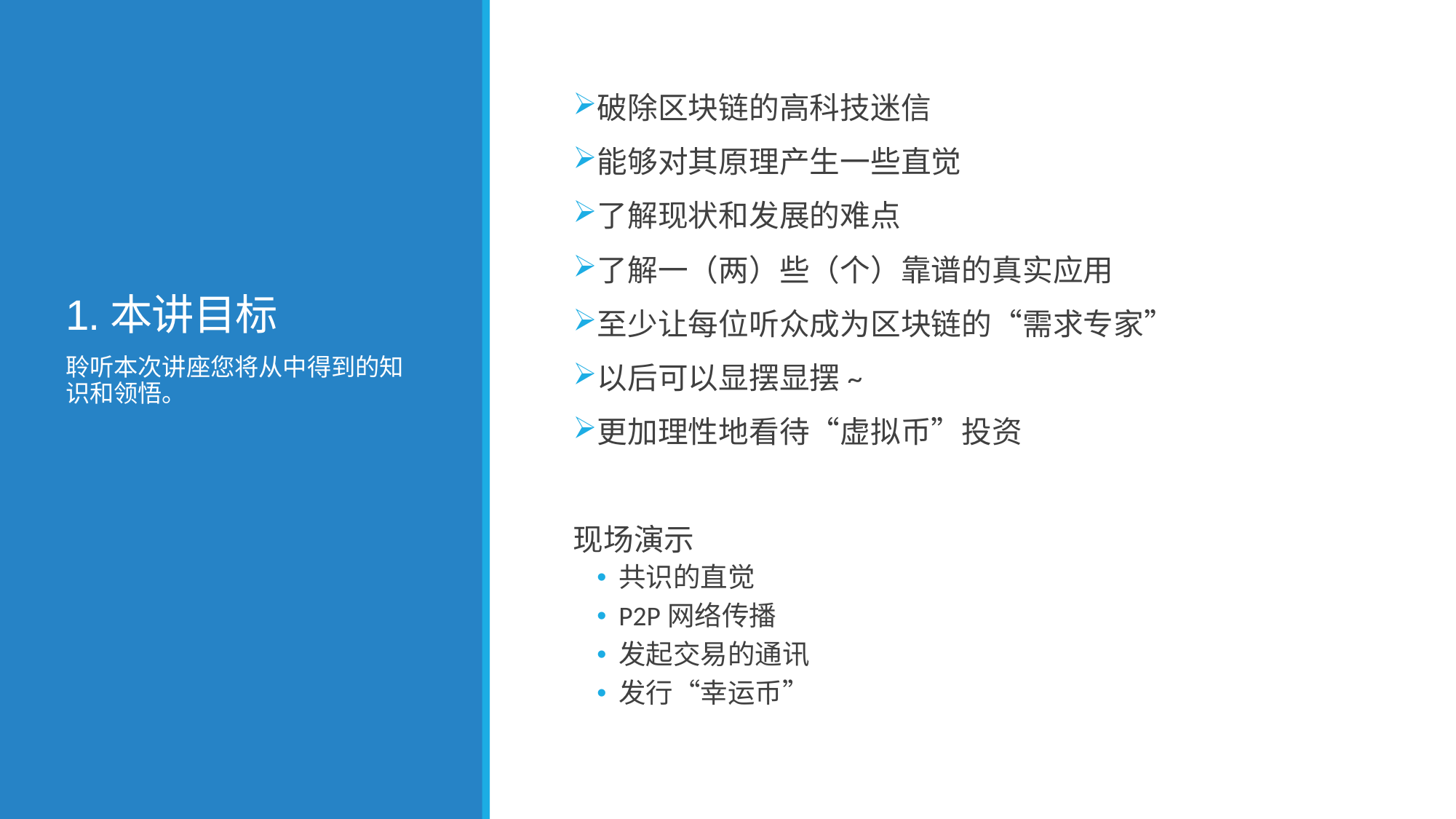

# 1.本讲目标
破除区块链的高科技迷信
能够对其原理产生一些直觉
了解现状和发展的难点
了解一（两）些（个）靠谱的真实应用
至少让每位听众成为区块链的“需求专家”
以后可以显摆显摆~
更加理性地看待“虚拟币”投资

现场演示
共识的直觉
P2P网络传播
发起交易的通讯
发行“幸运币”
聆听本次讲座您将从中得到的知识和领悟。